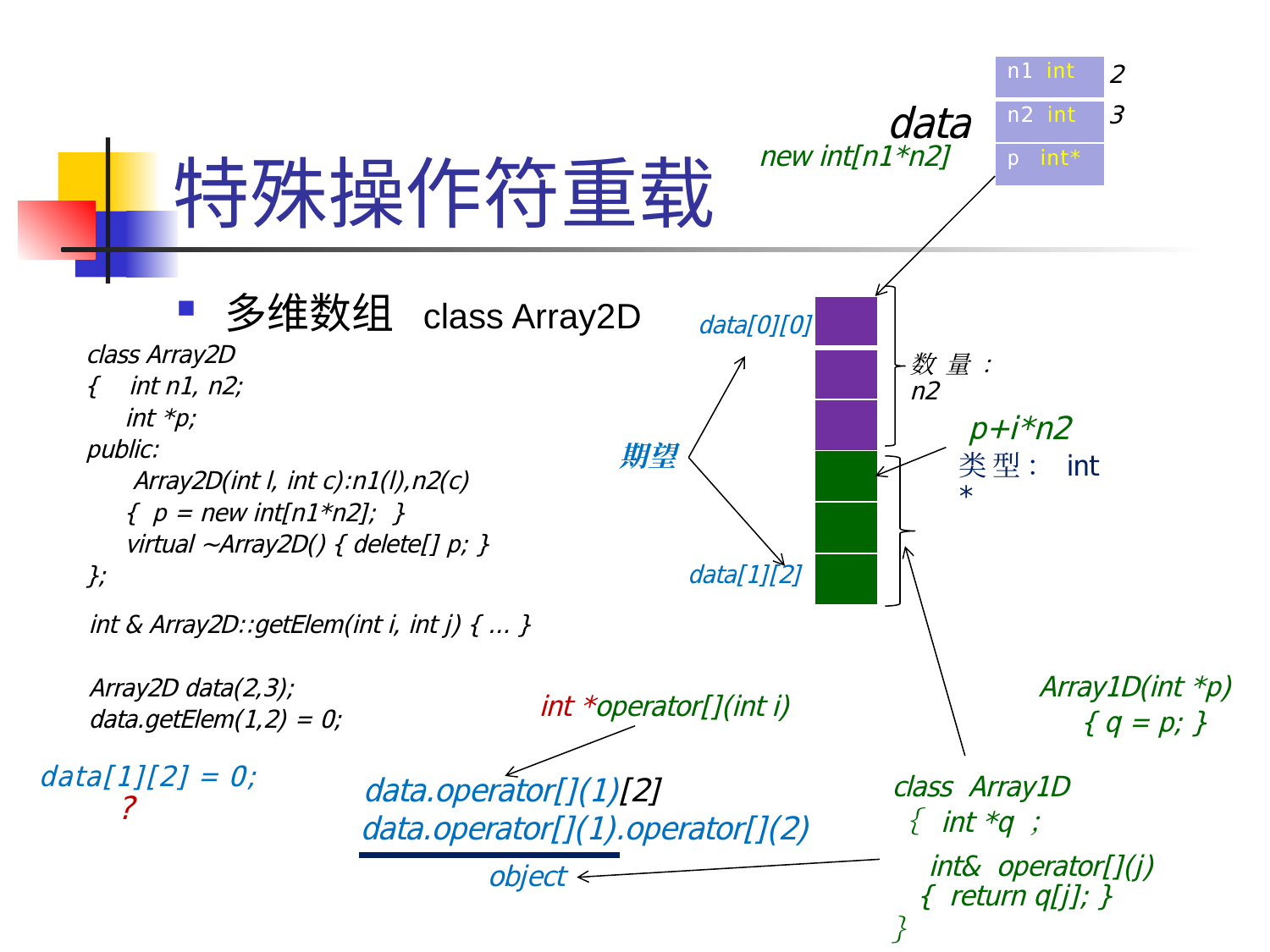

| n1 int |
| --- |
| n2 int |
| p int\* |
2
# 特殊操作符重载
data
3
new int[n1*n2]
多维数组  class Array2D

|  |
| --- |
|  |
|  |
|  |
|  |
|  |
data[0][0]
class Array2D
{    int n1, n2;
     int *p;
public:
      Array2D(int l, int c):n1(l),n2(c)
     {  p = new int[n1*n2];  }
     virtual ~Array2D() { delete[] p; }
};
数量：n2
 p+i*n2
类型：int *
期望

data[1][2]
int & Array2D::getElem(int i, int j) { ... }

Array2D data(2,3);
data.getElem(1,2) = 0;
Array1D(int *p)
     { q = p; }
int *operator[](int i)
data[1][2] = 0;
class  Array1D
｛  int *q ；

｝
data.operator[](1)[2]
?
data.operator[](1).operator[](2)
int&  operator[](j)
object
{  return q[j]; }